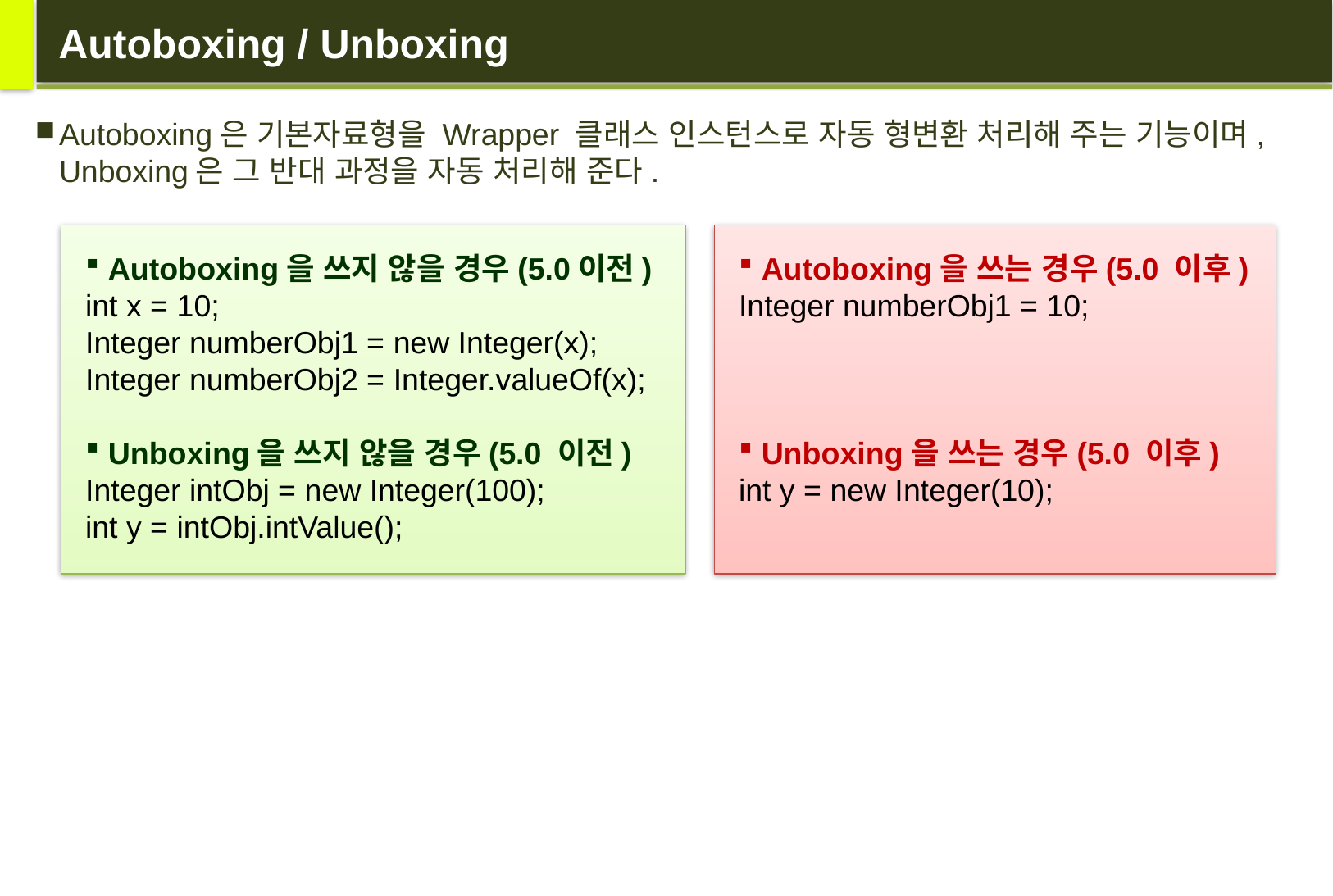

# Autoboxing / Unboxing
Autoboxing은 기본자료형을 Wrapper 클래스 인스턴스로 자동 형변환 처리해 주는 기능이며, Unboxing은 그 반대 과정을 자동 처리해 준다.
 Autoboxing을 쓰지 않을 경우(5.0이전)
int x = 10;
Integer numberObj1 = new Integer(x);
Integer numberObj2 = Integer.valueOf(x);

 Unboxing을 쓰지 않을 경우(5.0 이전)
Integer intObj = new Integer(100);
int y = intObj.intValue();

 Autoboxing을 쓰는 경우(5.0 이후)
Integer numberObj1 = 10;

 Unboxing을 쓰는 경우(5.0 이후)
int y = new Integer(10);